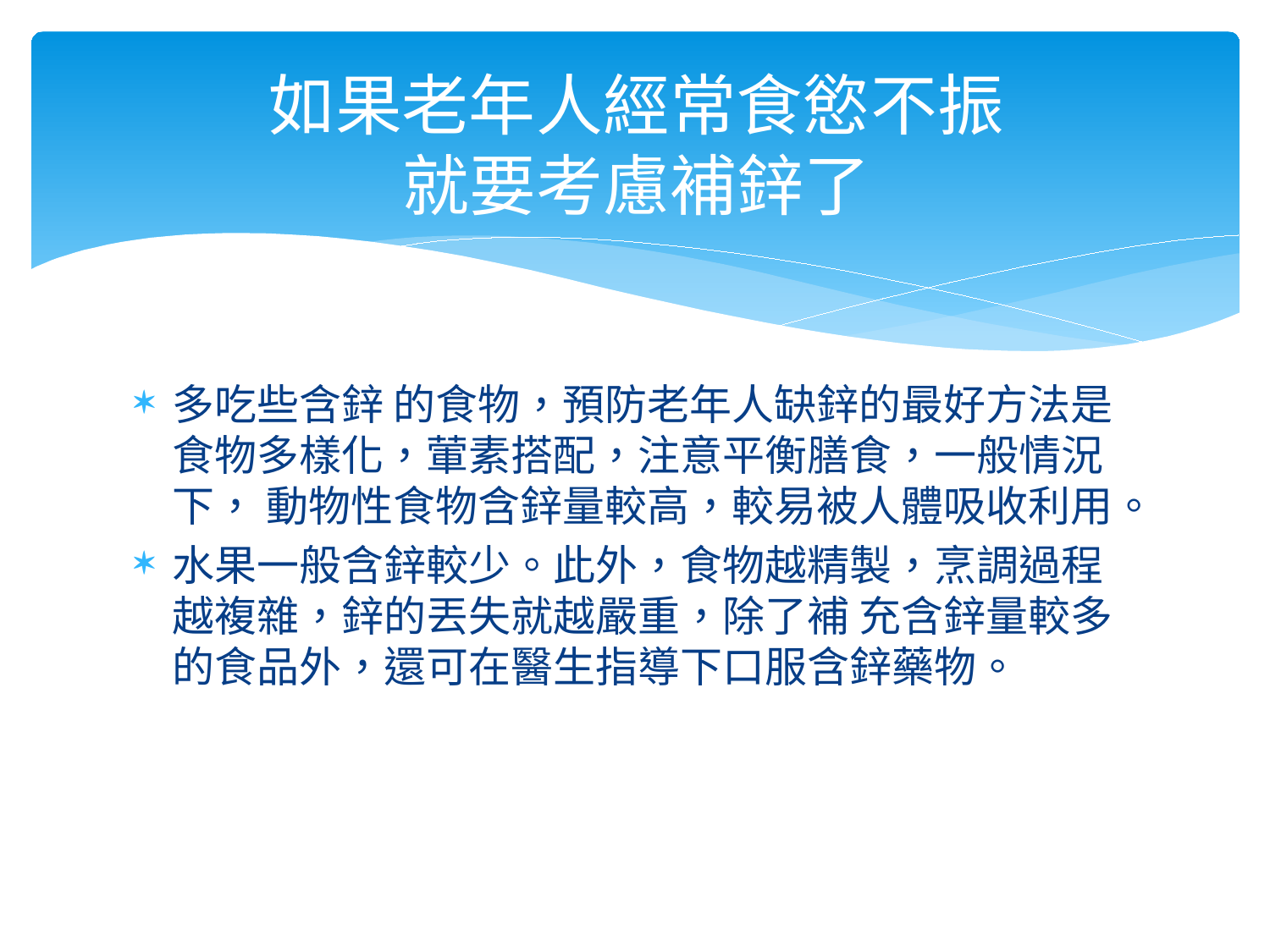

# 如果老年人經常食慾不振 就要考慮補鋅了
多吃些含鋅 的食物，預防老年人缺鋅的最好方法是食物多樣化，葷素搭配，注意平衡膳食，一般情況下， 動物性食物含鋅量較高，較易被人體吸收利用。
水果一般含鋅較少。此外，食物越精製，烹調過程越複雜，鋅的丟失就越嚴重，除了補 充含鋅量較多的食品外，還可在醫生指導下口服含鋅藥物。